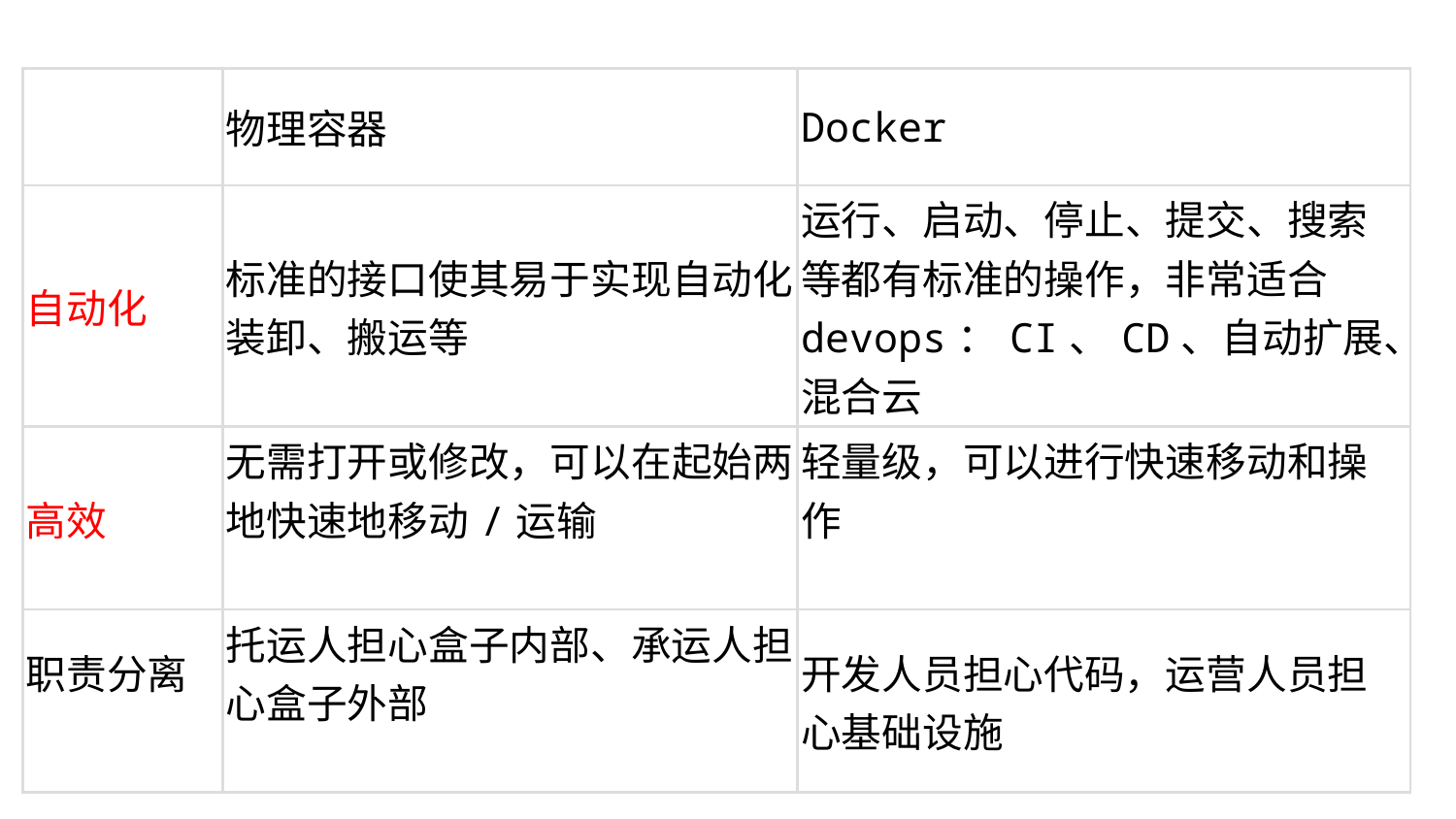

|  | 物理容器 | Docker |
| --- | --- | --- |
| 自动化 | 标准的接口使其易于实现自动化装卸、搬运等 | 运行、启动、停止、提交、搜索等都有标准的操作，非常适合devops：CI、CD、自动扩展、混合云 |
| 高效 | 无需打开或修改，可以在起始两地快速地移动/运输 | 轻量级，可以进行快速移动和操作 |
| 职责分离 | 托运人担心盒子内部、承运人担心盒子外部 | 开发人员担心代码，运营人员担心基础设施 |